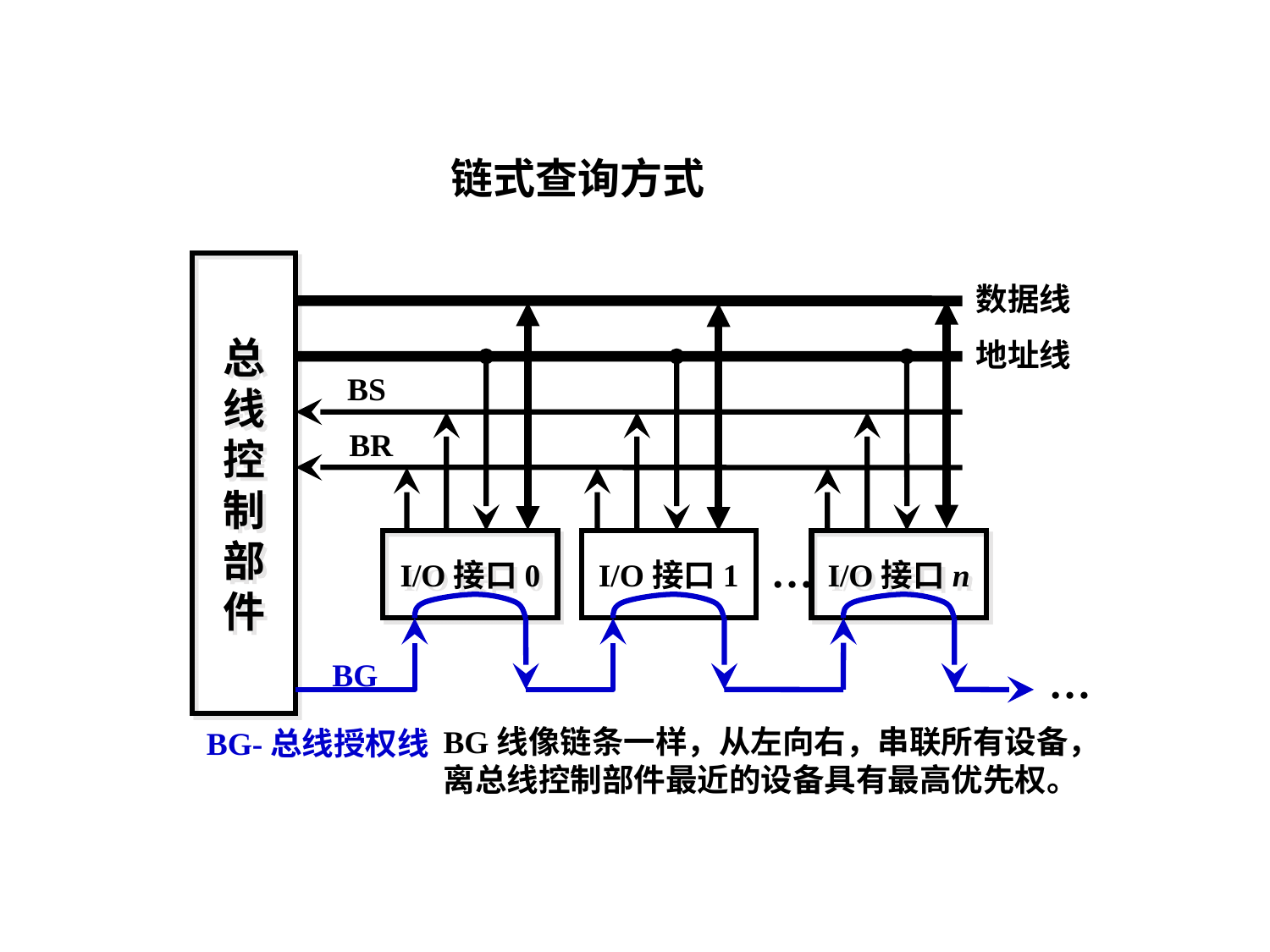

链式查询方式
总
线
控
制
部
件
数据线
地址线

BG-总线授权线

BS

BR

I/O接口0
I/O接口1
I/O接口n
…

BG
…

BG线像链条一样，从左向右，串联所有设备，
离总线控制部件最近的设备具有最高优先权。